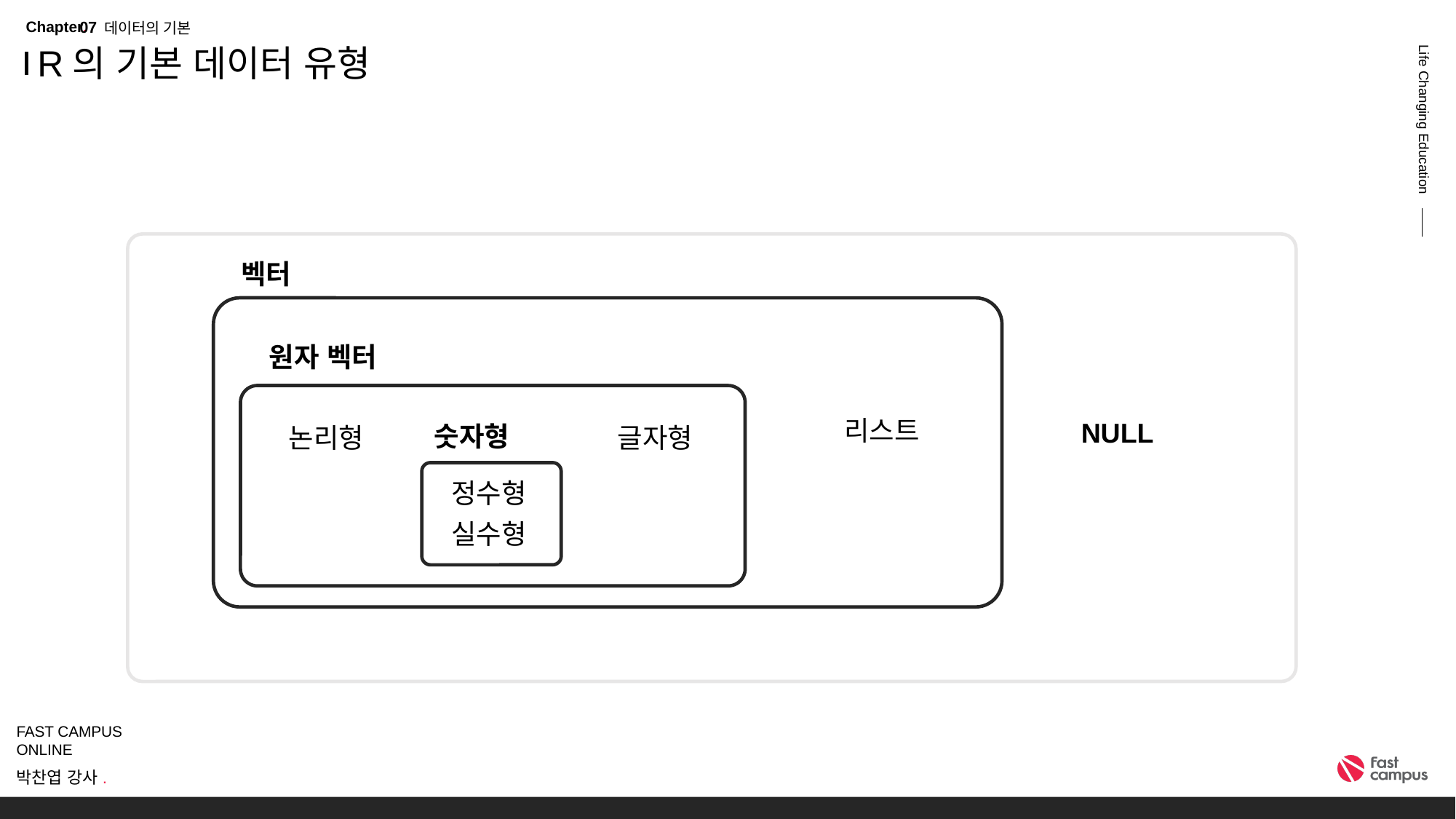

07
데이터의 기본
# R의 기본 데이터 유형

벡터

원자 벡터

리스트
NULL
숫자형
논리형
글자형

정수형
실수형